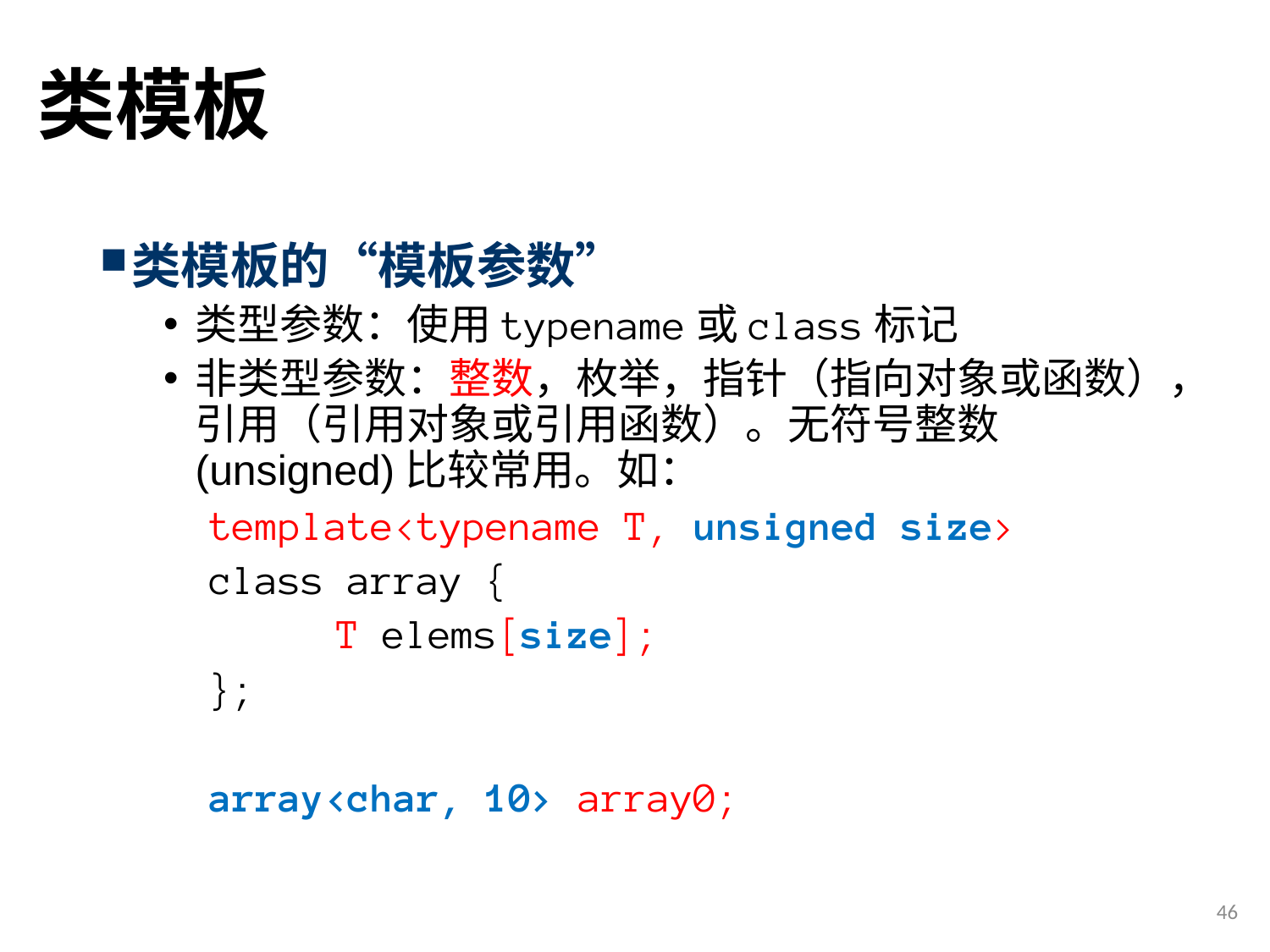

# 类模板
类模板的“模板参数”
类型参数：使用typename或class标记
非类型参数：整数，枚举，指针（指向对象或函数），引用（引用对象或引用函数）。无符号整数(unsigned)比较常用。如：
  template<typename T, unsigned size>
  class array {
	  T elems[size];
  };

  array<char, 10> array0;
46